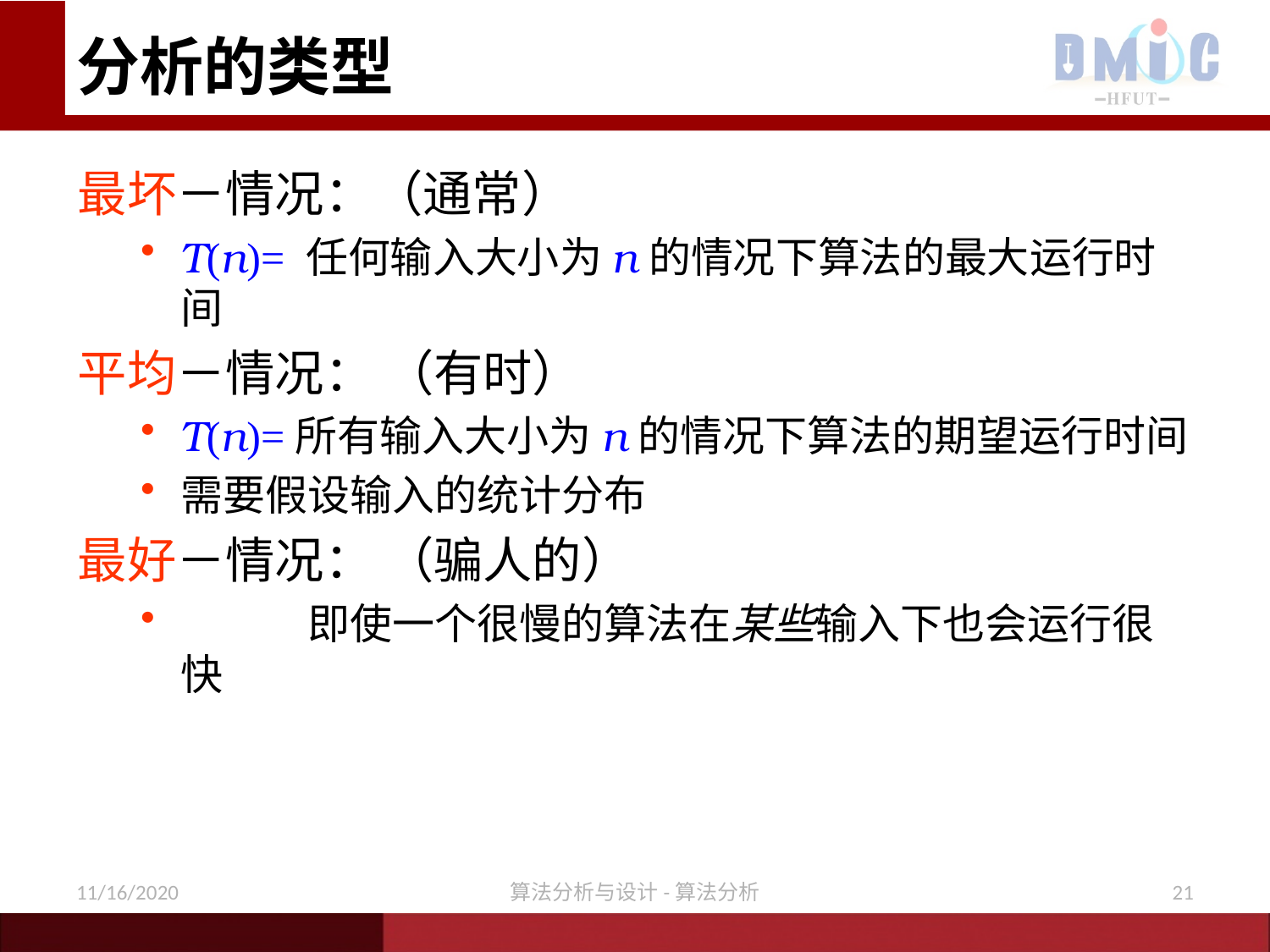

# 分析的类型
最坏－情况：（通常）
T(n)= 任何输入大小为n的情况下算法的最大运行时间
平均－情况： （有时）
T(n)=所有输入大小为n的情况下算法的期望运行时间
需要假设输入的统计分布
最好－情况： （骗人的）
	即使一个很慢的算法在某些输入下也会运行很快
11/16/2020
算法分析与设计-算法分析
21